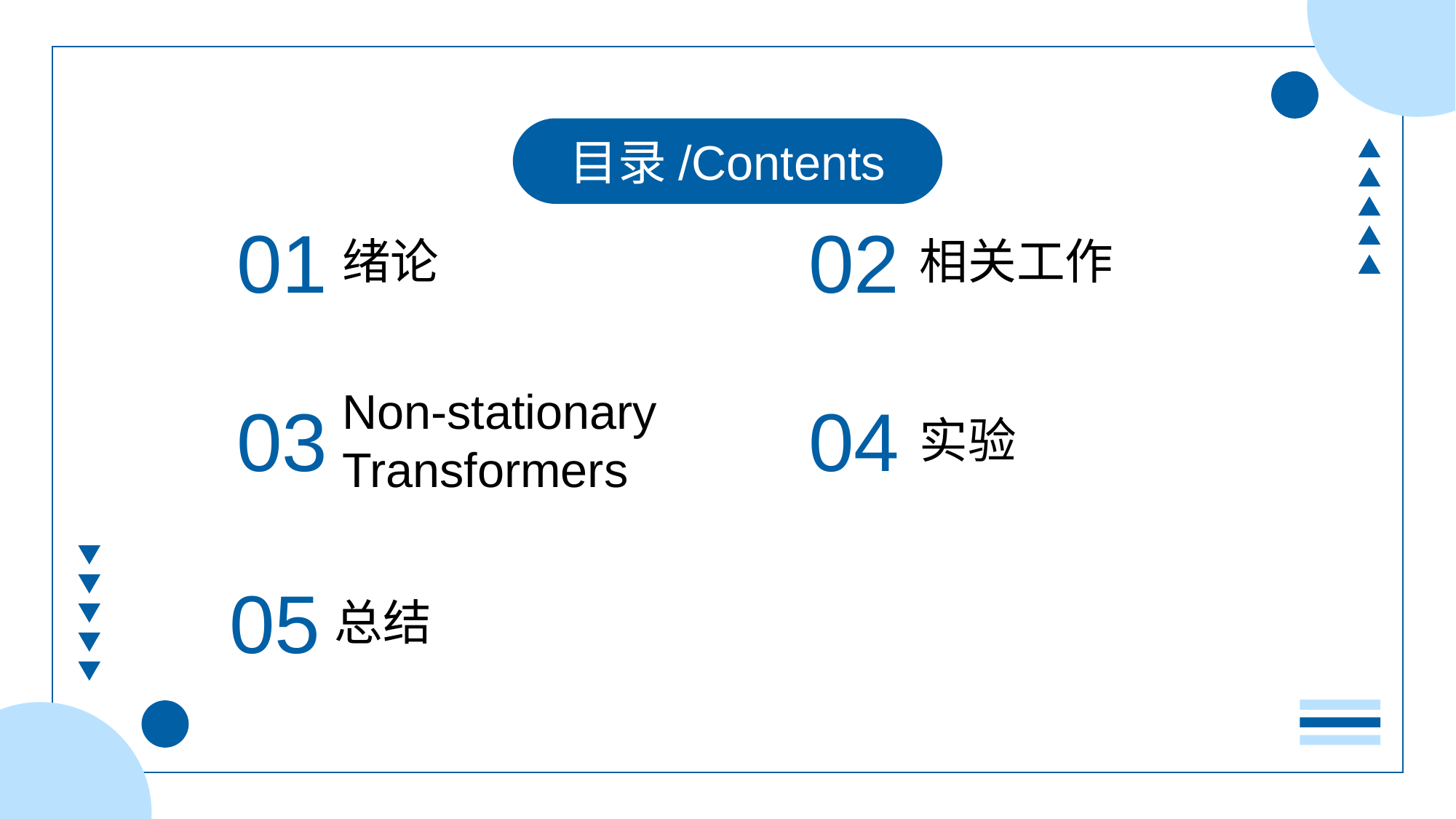

目录/Contents
01
02
绪论
相关工作
Non-stationary Transformers
03
04
实验
05
总结